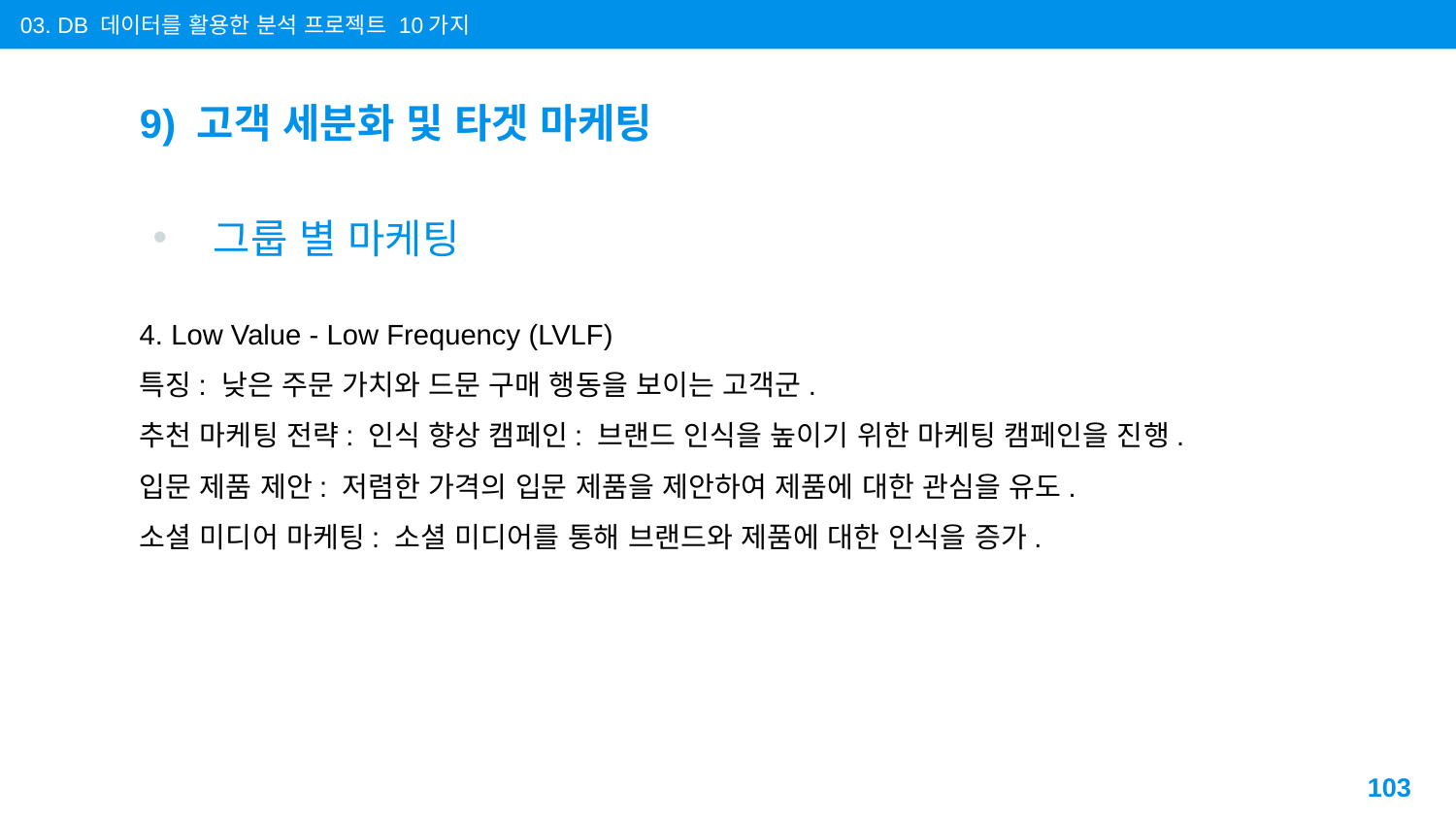

03. DB 데이터를 활용한 분석 프로젝트 10가지
# 9) 고객 세분화 및 타겟 마케팅
그룹 별 마케팅

4. Low Value - Low Frequency (LVLF)
특징: 낮은 주문 가치와 드문 구매 행동을 보이는 고객군.
추천 마케팅 전략: 인식 향상 캠페인: 브랜드 인식을 높이기 위한 마케팅 캠페인을 진행.
입문 제품 제안: 저렴한 가격의 입문 제품을 제안하여 제품에 대한 관심을 유도.
소셜 미디어 마케팅: 소셜 미디어를 통해 브랜드와 제품에 대한 인식을 증가.
103